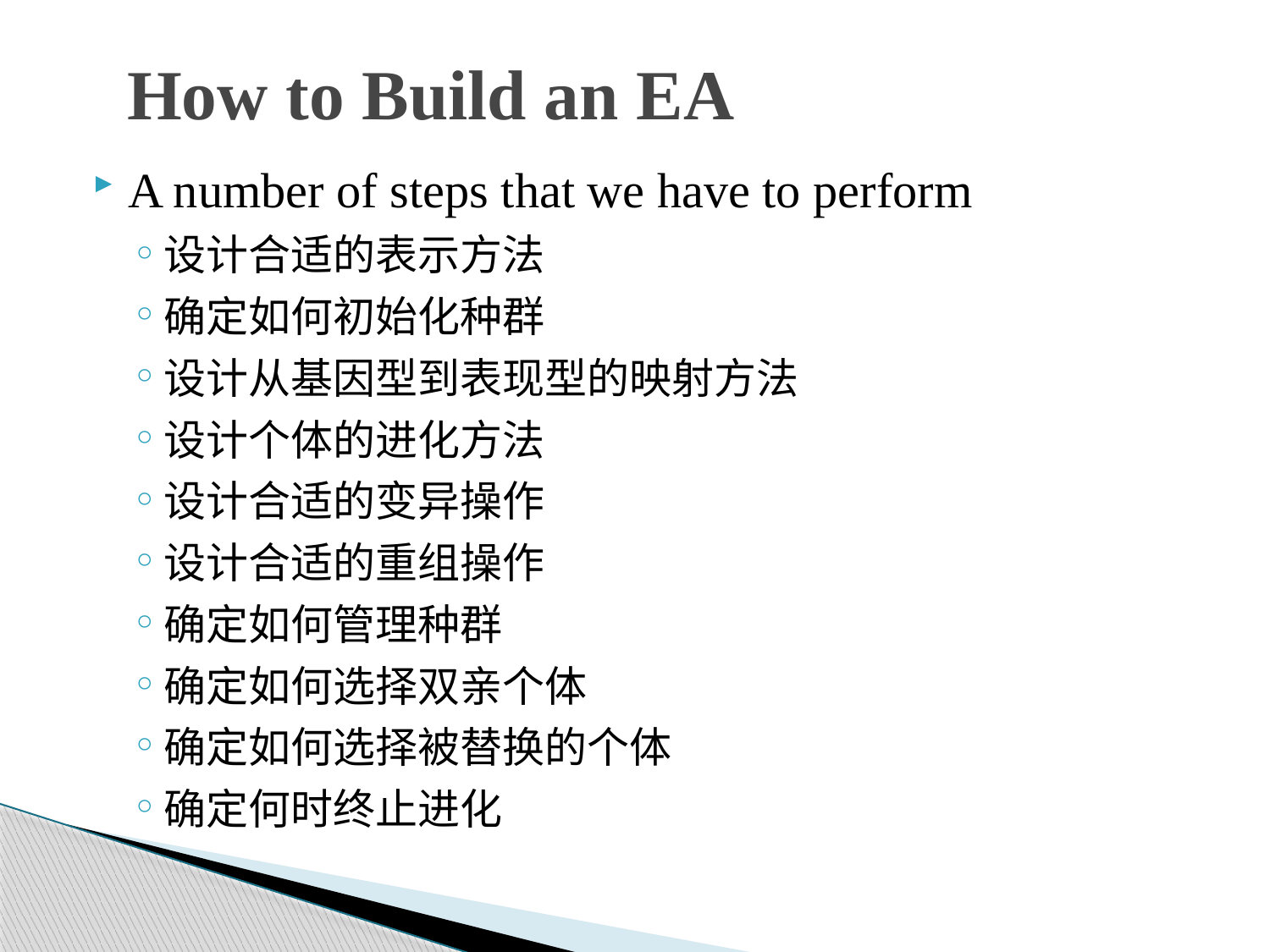

# How to Build an EA
A number of steps that we have to perform
设计合适的表示方法
确定如何初始化种群
设计从基因型到表现型的映射方法
设计个体的进化方法
设计合适的变异操作
设计合适的重组操作
确定如何管理种群
确定如何选择双亲个体
确定如何选择被替换的个体
确定何时终止进化